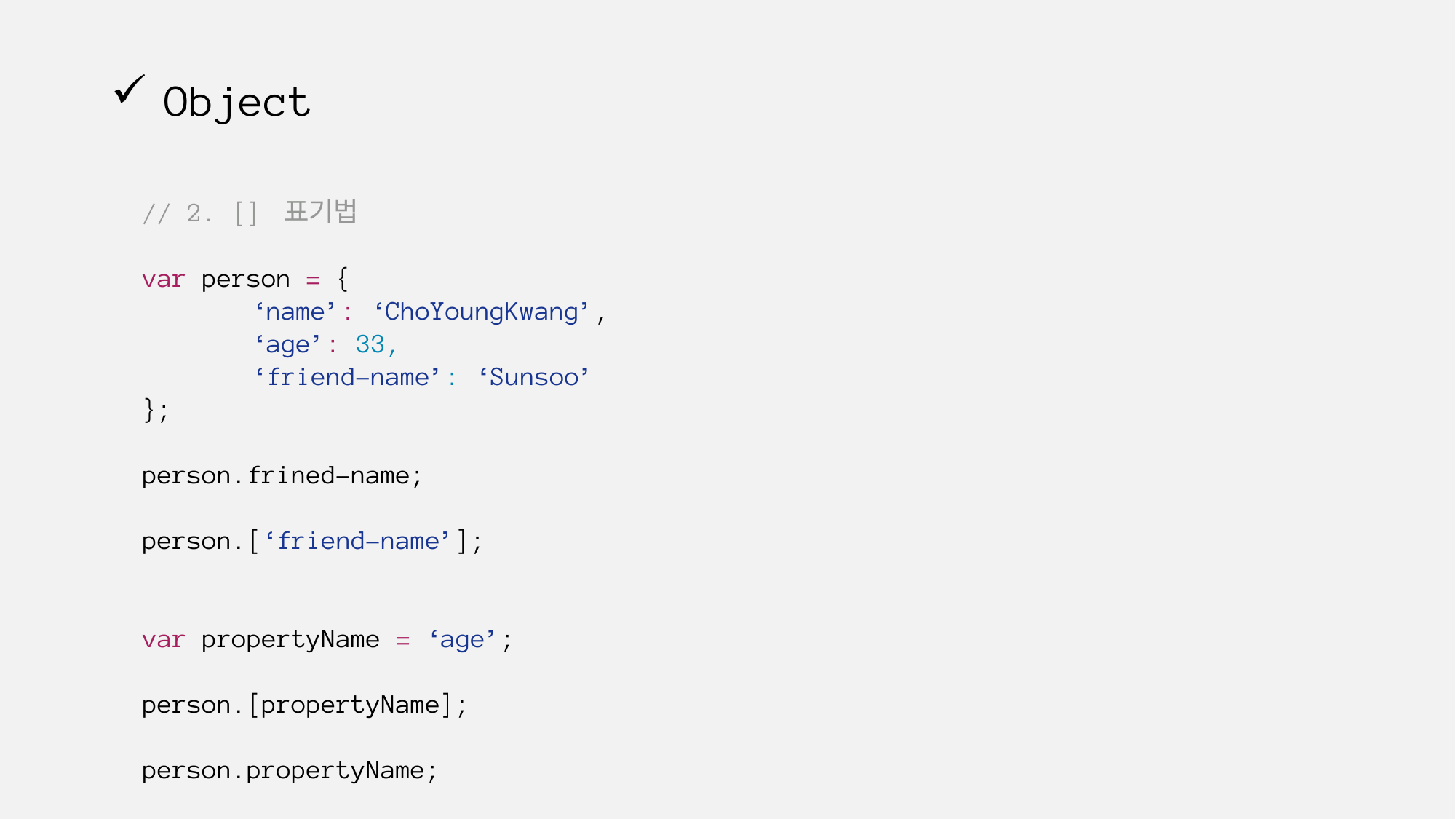

# Object
// 2. [] 표기법

var person = {
	‘name’: ‘ChoYoungKwang’,
	‘age’: 33,
	‘friend-name’: ‘Sunsoo’
};

person.frined-name;

person.[‘friend-name’];

var propertyName = ‘age’;

person.[propertyName];

person.propertyName;